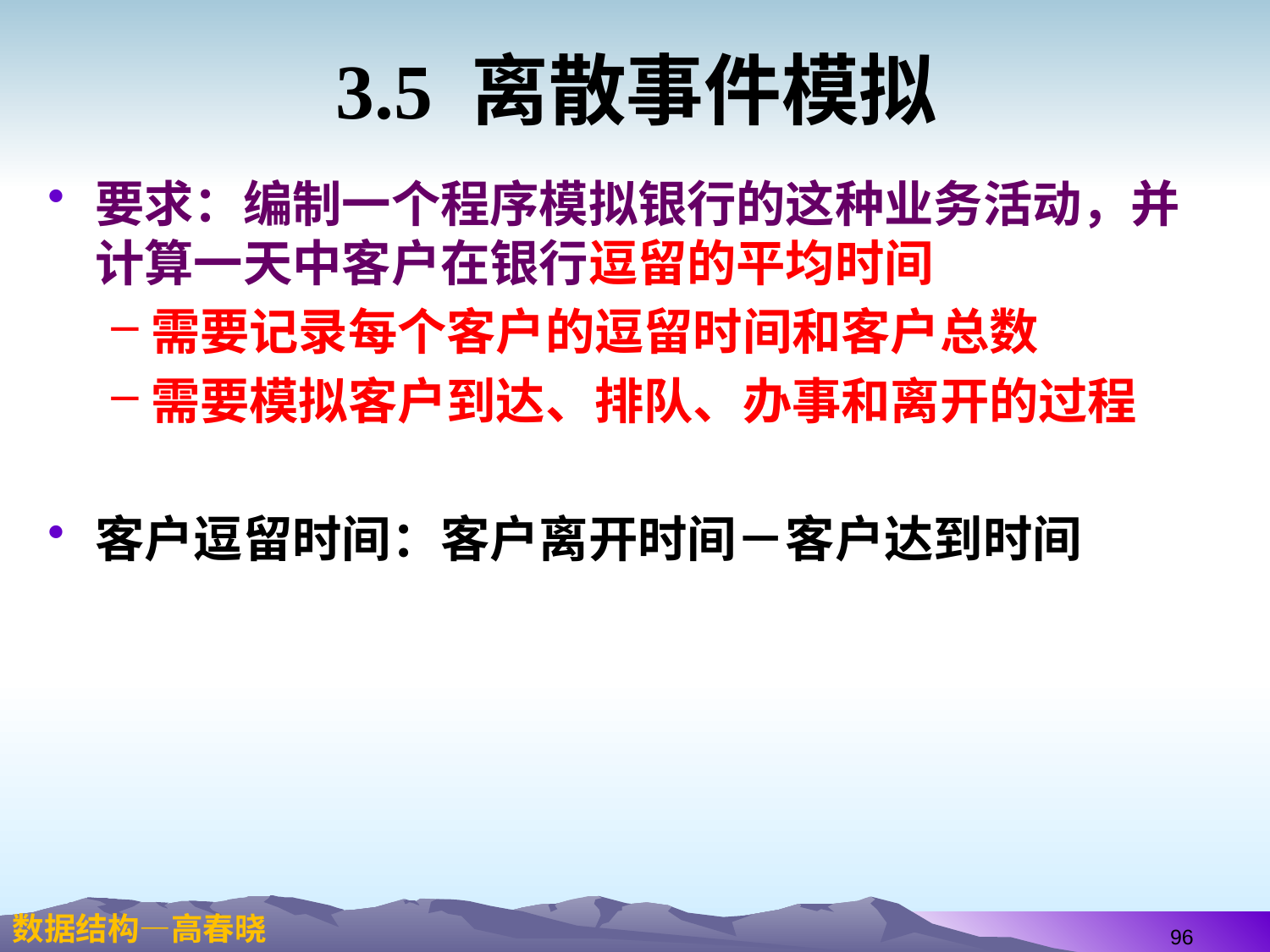

# 3.5 离散事件模拟
要求：编制一个程序模拟银行的这种业务活动，并计算一天中客户在银行逗留的平均时间
需要记录每个客户的逗留时间和客户总数
需要模拟客户到达、排队、办事和离开的过程

客户逗留时间：客户离开时间－客户达到时间
96